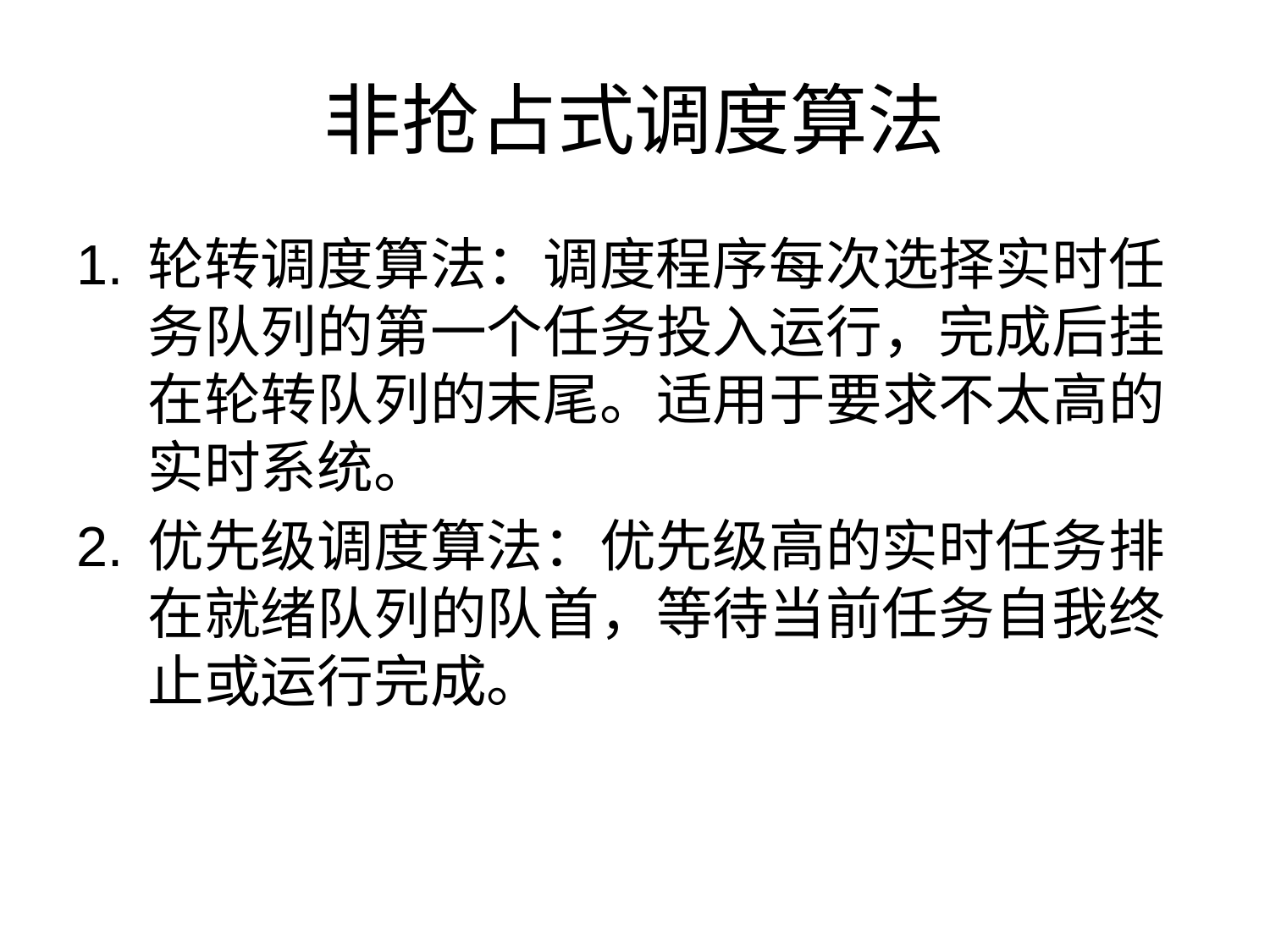

# 非抢占式调度算法
轮转调度算法：调度程序每次选择实时任务队列的第一个任务投入运行，完成后挂在轮转队列的末尾。适用于要求不太高的实时系统。
优先级调度算法：优先级高的实时任务排在就绪队列的队首，等待当前任务自我终止或运行完成。